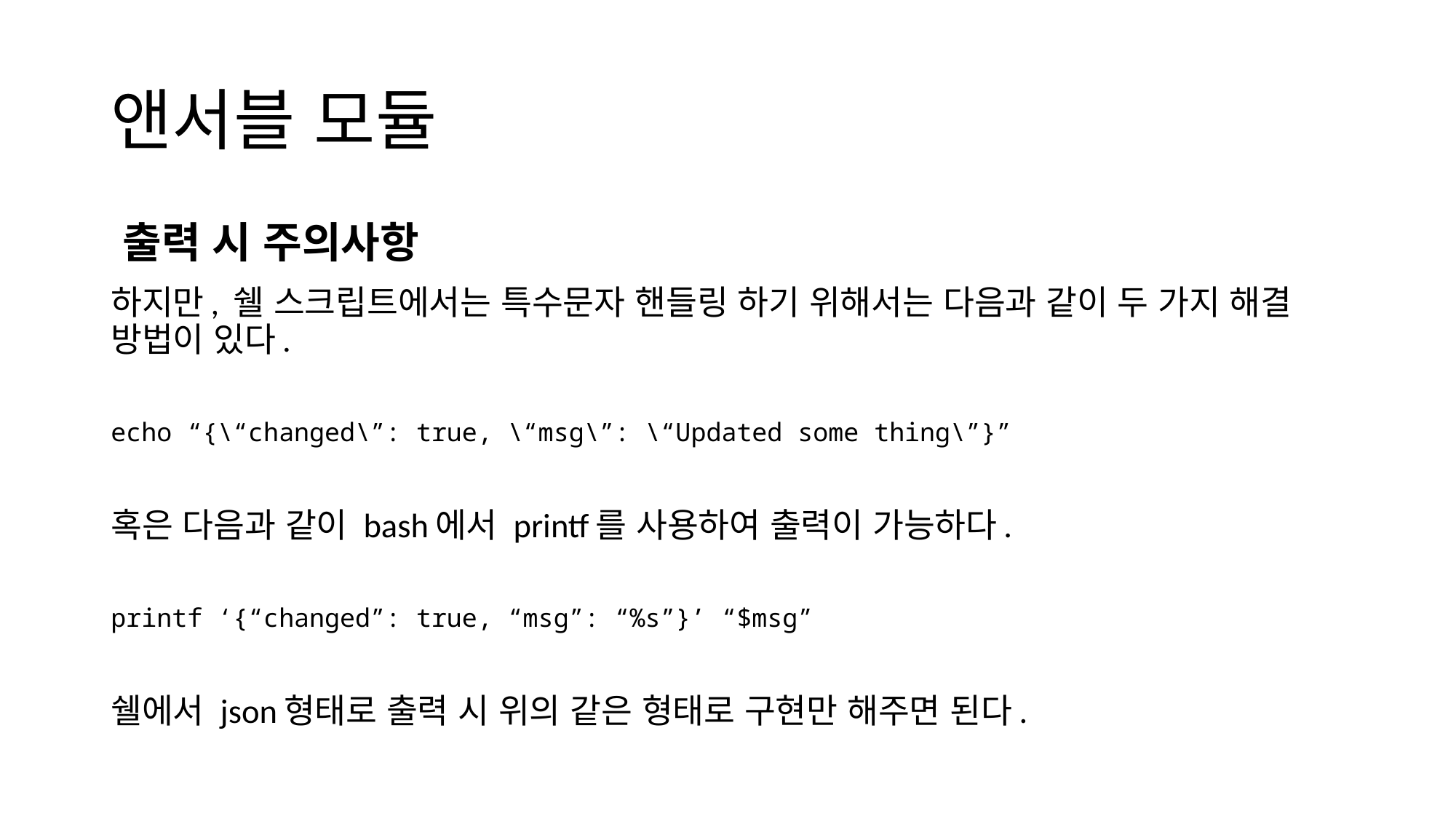

# 앤서블 모듈
출력 시 주의사항
하지만, 쉘 스크립트에서는 특수문자 핸들링 하기 위해서는 다음과 같이 두 가지 해결 방법이 있다.

echo “{\“changed\”: true, \“msg\”: \“Updated some thing\”}”

혹은 다음과 같이 bash에서 printf를 사용하여 출력이 가능하다.

printf ‘{“changed”: true, “msg”: “%s”}’ “$msg”

쉘에서 json형태로 출력 시 위의 같은 형태로 구현만 해주면 된다.